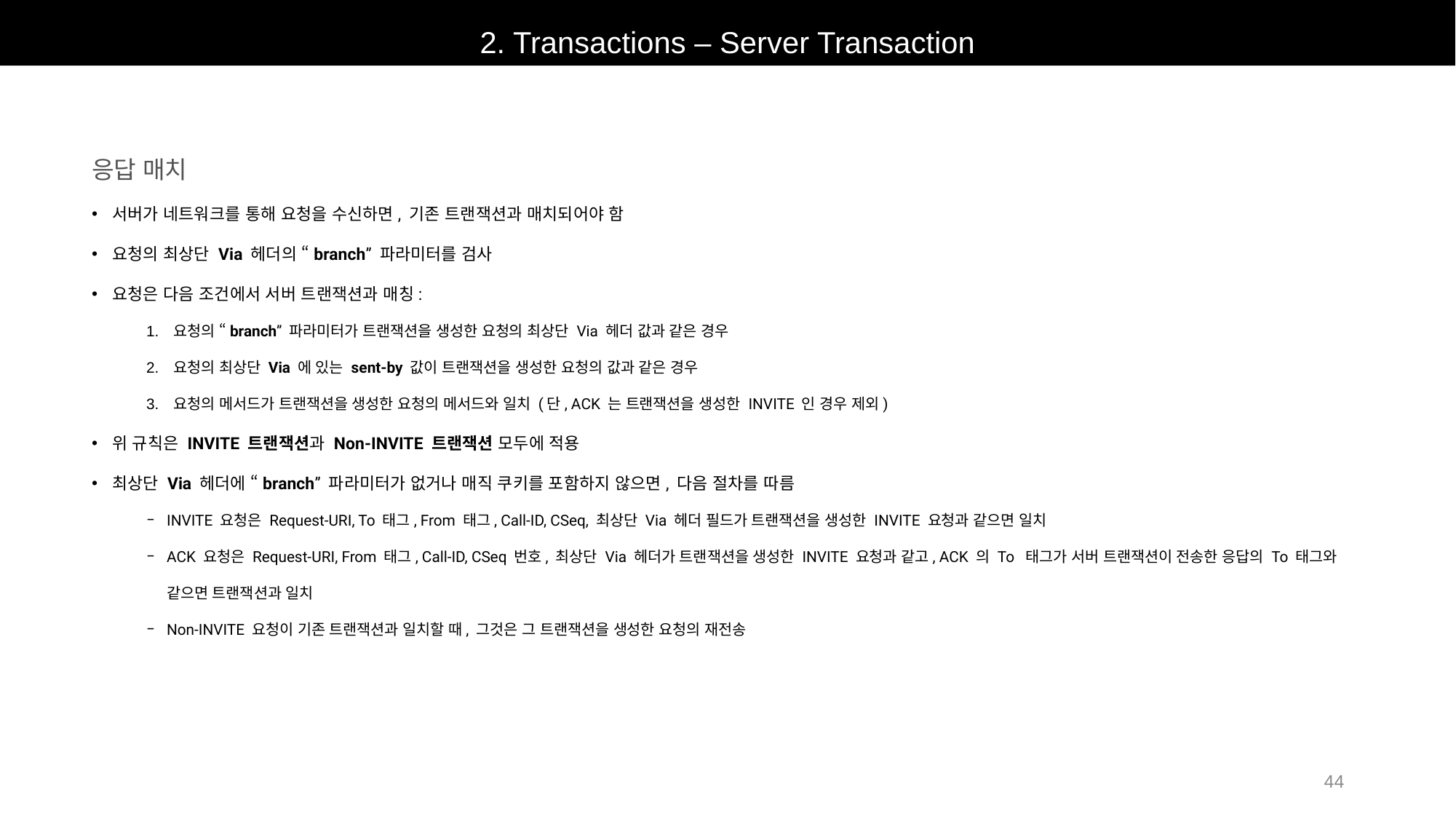

# 2. Transactions – Server Transaction
응답 매치
서버가 네트워크를 통해 요청을 수신하면, 기존 트랜잭션과 매치되어야 함
요청의 최상단 Via 헤더의 “branch” 파라미터를 검사
요청은 다음 조건에서 서버 트랜잭션과 매칭:
요청의 “branch” 파라미터가 트랜잭션을 생성한 요청의 최상단 Via 헤더 값과 같은 경우
요청의 최상단 Via 에 있는 sent-by 값이 트랜잭션을 생성한 요청의 값과 같은 경우
요청의 메서드가 트랜잭션을 생성한 요청의 메서드와 일치 (단, ACK 는 트랜잭션을 생성한 INVITE 인 경우 제외)
위 규칙은 INVITE 트랜잭션과 Non-INVITE 트랜잭션 모두에 적용
최상단 Via 헤더에 “branch” 파라미터가 없거나 매직 쿠키를 포함하지 않으면, 다음 절차를 따름
INVITE 요청은 Request-URI, To 태그, From 태그, Call-ID, CSeq, 최상단 Via 헤더 필드가 트랜잭션을 생성한 INVITE 요청과 같으면 일치
ACK 요청은 Request-URI, From 태그, Call-ID, CSeq 번호, 최상단 Via 헤더가 트랜잭션을 생성한 INVITE 요청과 같고, ACK 의 To  태그가 서버 트랜잭션이 전송한 응답의 To 태그와
같으면 트랜잭션과 일치
Non-INVITE 요청이 기존 트랜잭션과 일치할 때, 그것은 그 트랜잭션을 생성한 요청의 재전송
44